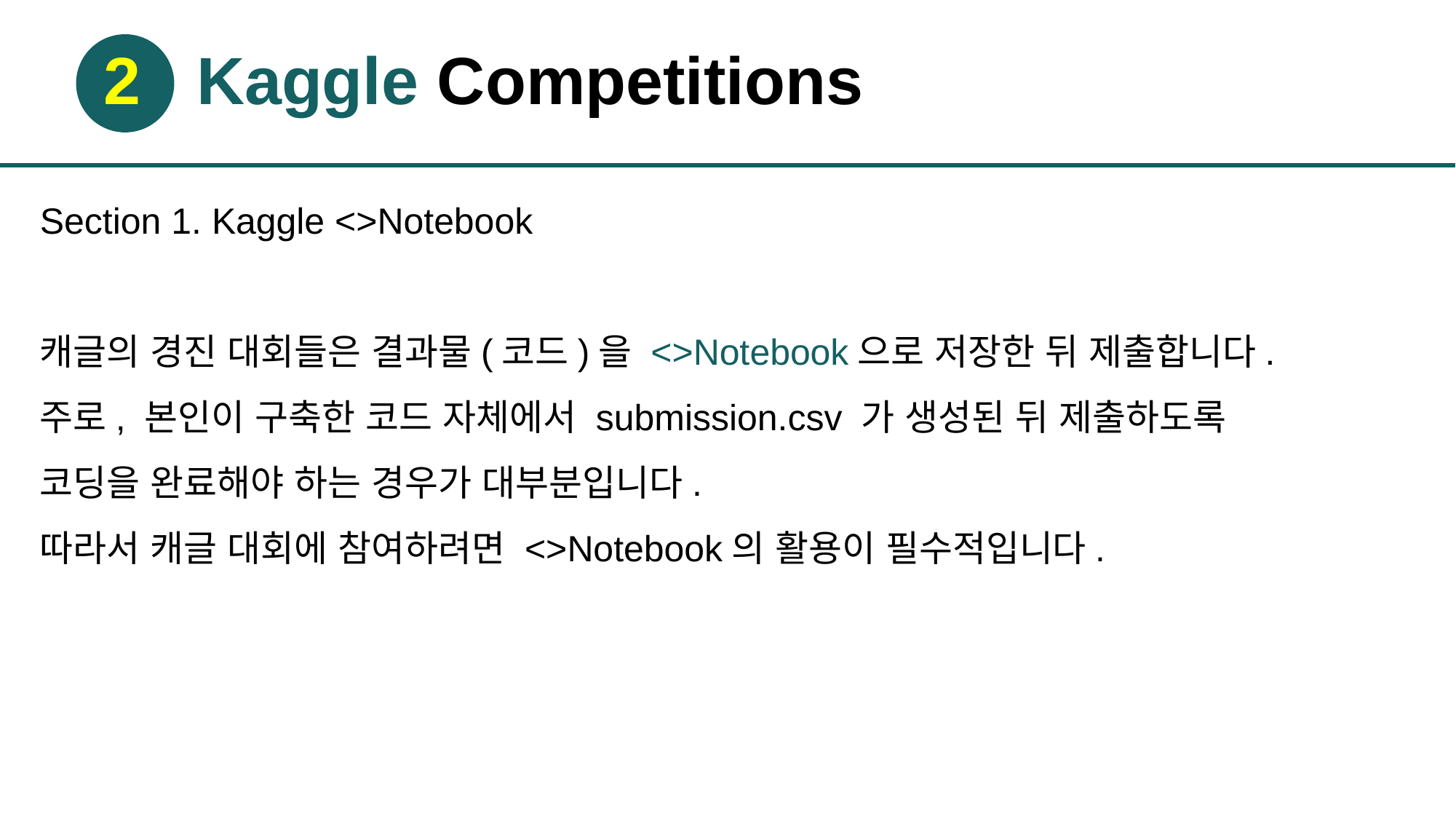

# 2   Kaggle Competitions

Section 1. Kaggle <>Notebook

캐글의 경진 대회들은 결과물(코드)을 <>Notebook으로 저장한 뒤 제출합니다.
주로, 본인이 구축한 코드 자체에서 submission.csv 가 생성된 뒤 제출하도록
코딩을 완료해야 하는 경우가 대부분입니다.
따라서 캐글 대회에 참여하려면 <>Notebook의 활용이 필수적입니다.